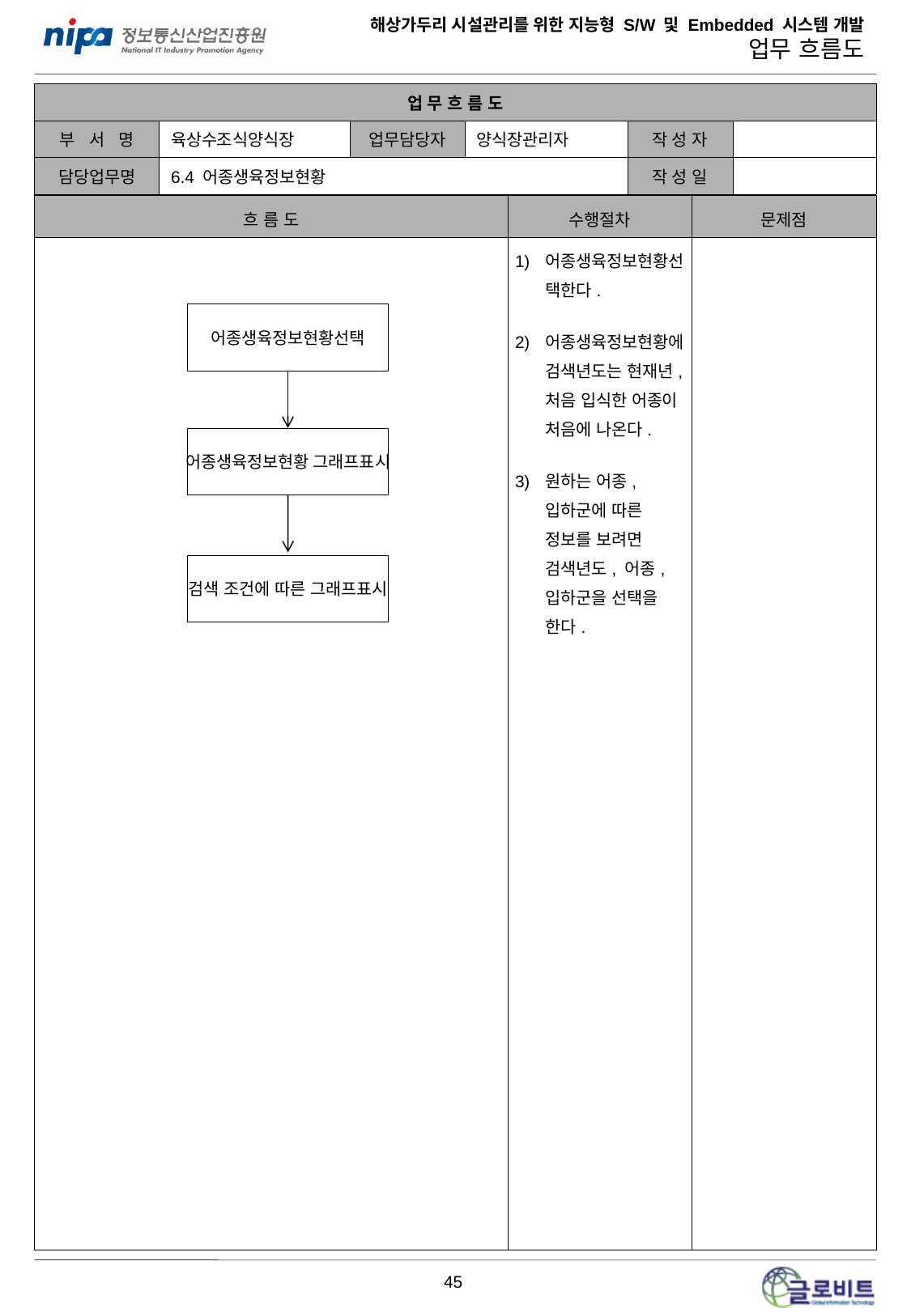

| 업 무 흐 름 도 |  |  |  |  |  |
| --- | --- | --- | --- | --- | --- |
| 부 서 명 | 육상수조식양식장 | 업무담당자 | 양식장관리자 | 작 성 자 |  |
| 담당업무명 | 6.4 어종생육정보현황 |  |  | 작 성 일 |  |
| 흐 름 도 | 수행절차 | 문제점 |
| --- | --- | --- |
|  | 어종생육정보현황선택한다. 어종생육정보현황에 검색년도는 현재년, 처음 입식한 어종이 처음에 나온다. 원하는 어종, 입하군에 따른 정보를 보려면 검색년도, 어종, 입하군을 선택을 한다. |  |
어종생육정보현황선택
어종생육정보현황 그래프표시
검색 조건에 따른 그래프표시